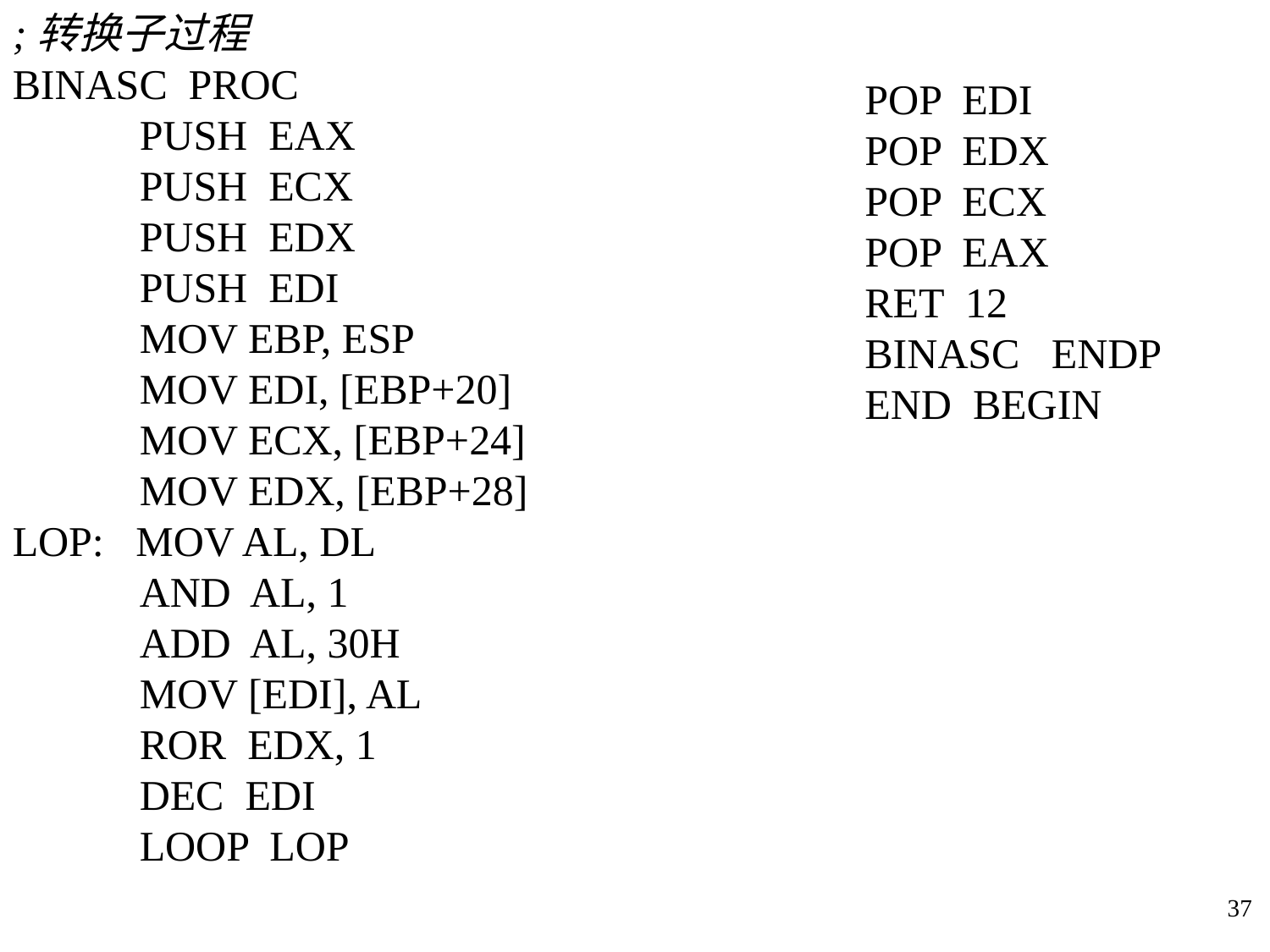

;转换子过程
BINASC  PROC
	PUSH  EAX
	PUSH  ECX
	PUSH  EDX
	PUSH  EDI
	MOV EBP, ESP
	MOV EDI, [EBP+20]
	MOV ECX, [EBP+24]
	MOV EDX, [EBP+28]
LOP:   MOV AL, DL
	AND  AL, 1
	ADD  AL, 30H
	MOV [EDI], AL
	ROR  EDX, 1
	DEC  EDI
	LOOP  LOP
POP  EDI
POP  EDX
POP  ECX
POP  EAX
RET  12
BINASC   ENDP
END  BEGIN
37